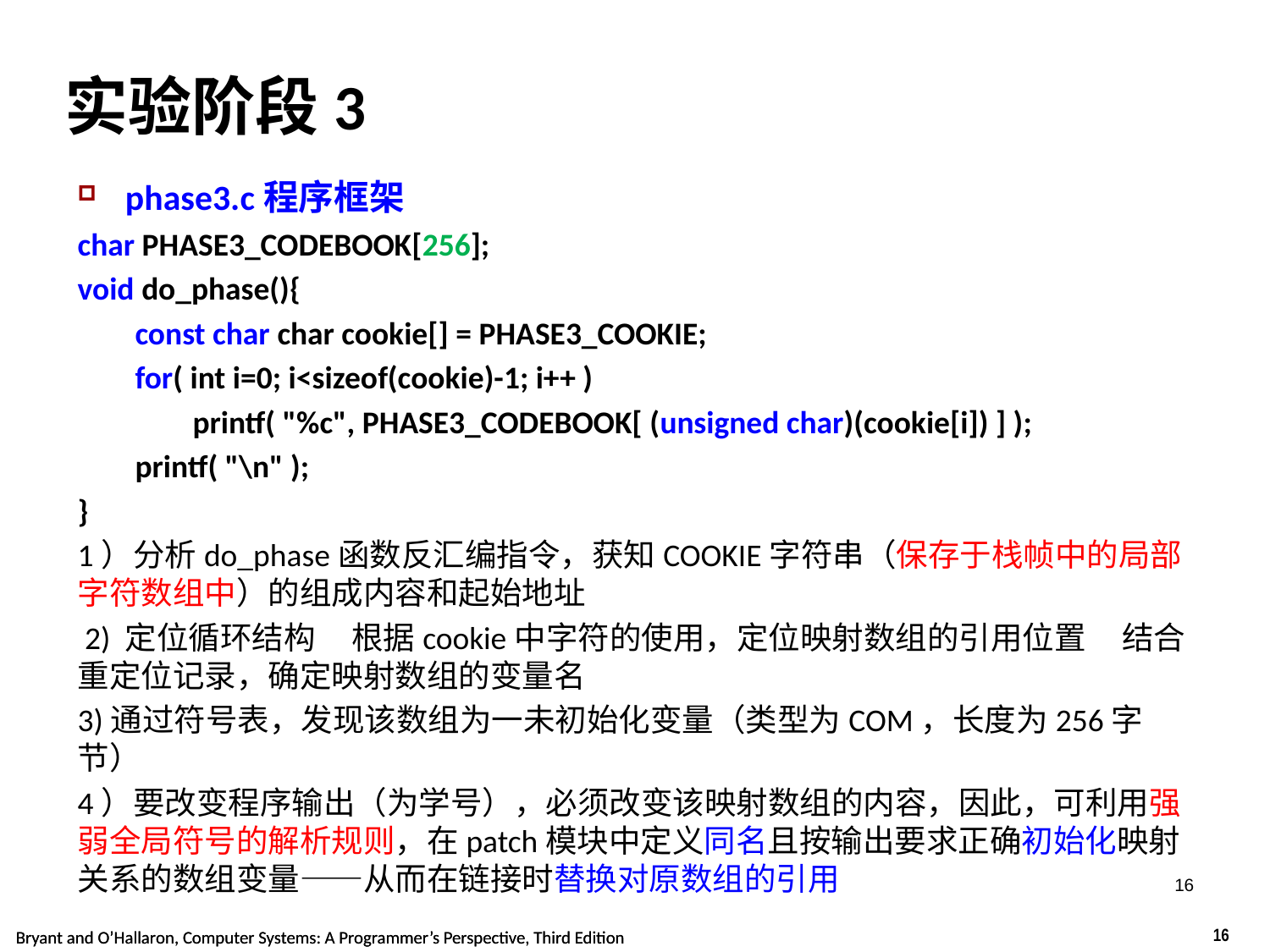

实验阶段3
phase3.c程序框架
char PHASE3_CODEBOOK[256];
void do_phase(){
        const char char cookie[] = PHASE3_COOKIE;
        for( int i=0; i<sizeof(cookie)-1; i++ )
                printf( "%c", PHASE3_CODEBOOK[ (unsigned char)(cookie[i]) ] );
        printf( "\n" );
}
1）分析do_phase函数反汇编指令，获知COOKIE字符串（保存于栈帧中的局部字符数组中）的组成内容和起始地址
 2) 定位循环结构     根据cookie中字符的使用，定位映射数组的引用位置     结合重定位记录，确定映射数组的变量名
3)通过符号表，发现该数组为一未初始化变量（类型为COM，长度为256字节）
4）要改变程序输出（为学号），必须改变该映射数组的内容，因此，可利用强弱全局符号的解析规则，在patch模块中定义同名且按输出要求正确初始化映射关系的数组变量——从而在链接时替换对原数组的引用
16